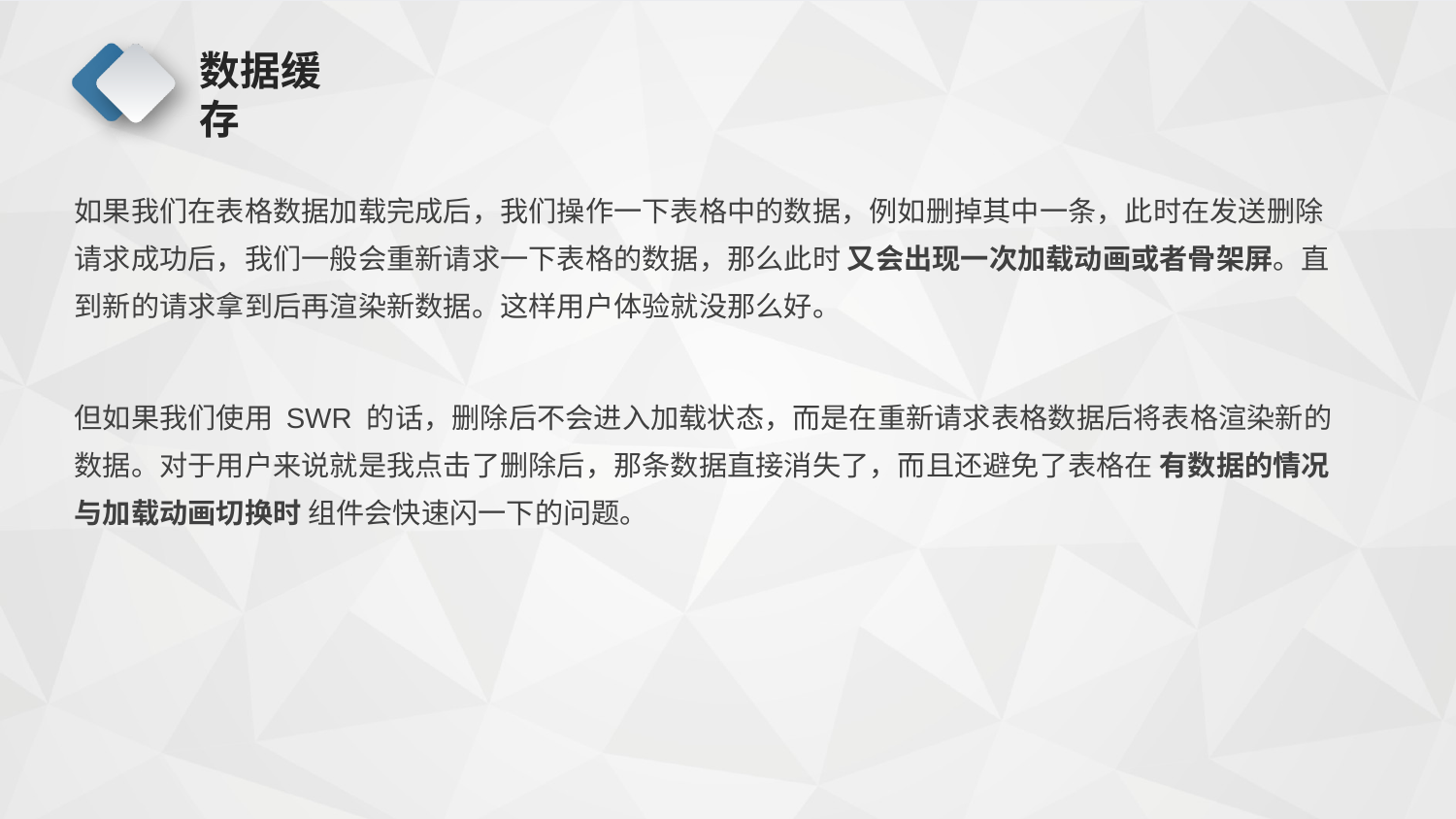

# 数据缓存
如果我们在表格数据加载完成后，我们操作一下表格中的数据，例如删掉其中一条，此时在发送删除请求成功后，我们一般会重新请求一下表格的数据，那么此时 又会出现一次加载动画或者骨架屏。直到新的请求拿到后再渲染新数据。这样用户体验就没那么好。
但如果我们使用 SWR 的话，删除后不会进入加载状态，而是在重新请求表格数据后将表格渲染新的数据。对于用户来说就是我点击了删除后，那条数据直接消失了，而且还避免了表格在 有数据的情况与加载动画切换时 组件会快速闪一下的问题。